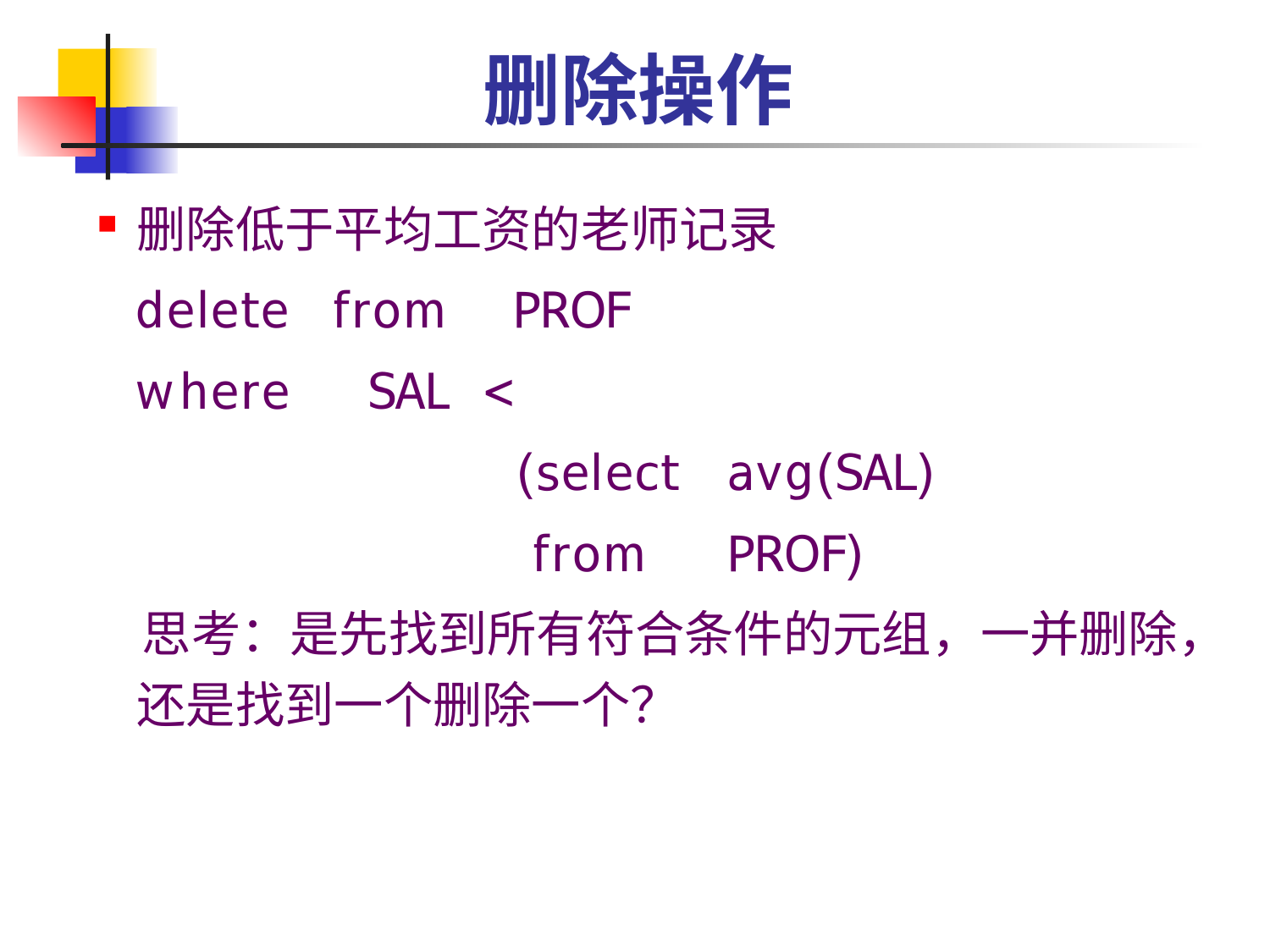

# 删除操作
删除低于平均工资的老师记录
	delete   from    PROF
	where     SAL  <
				(select   avg(SAL)
				 from     PROF)
   思考：是先找到所有符合条件的元组，一并删除，还是找到一个删除一个？